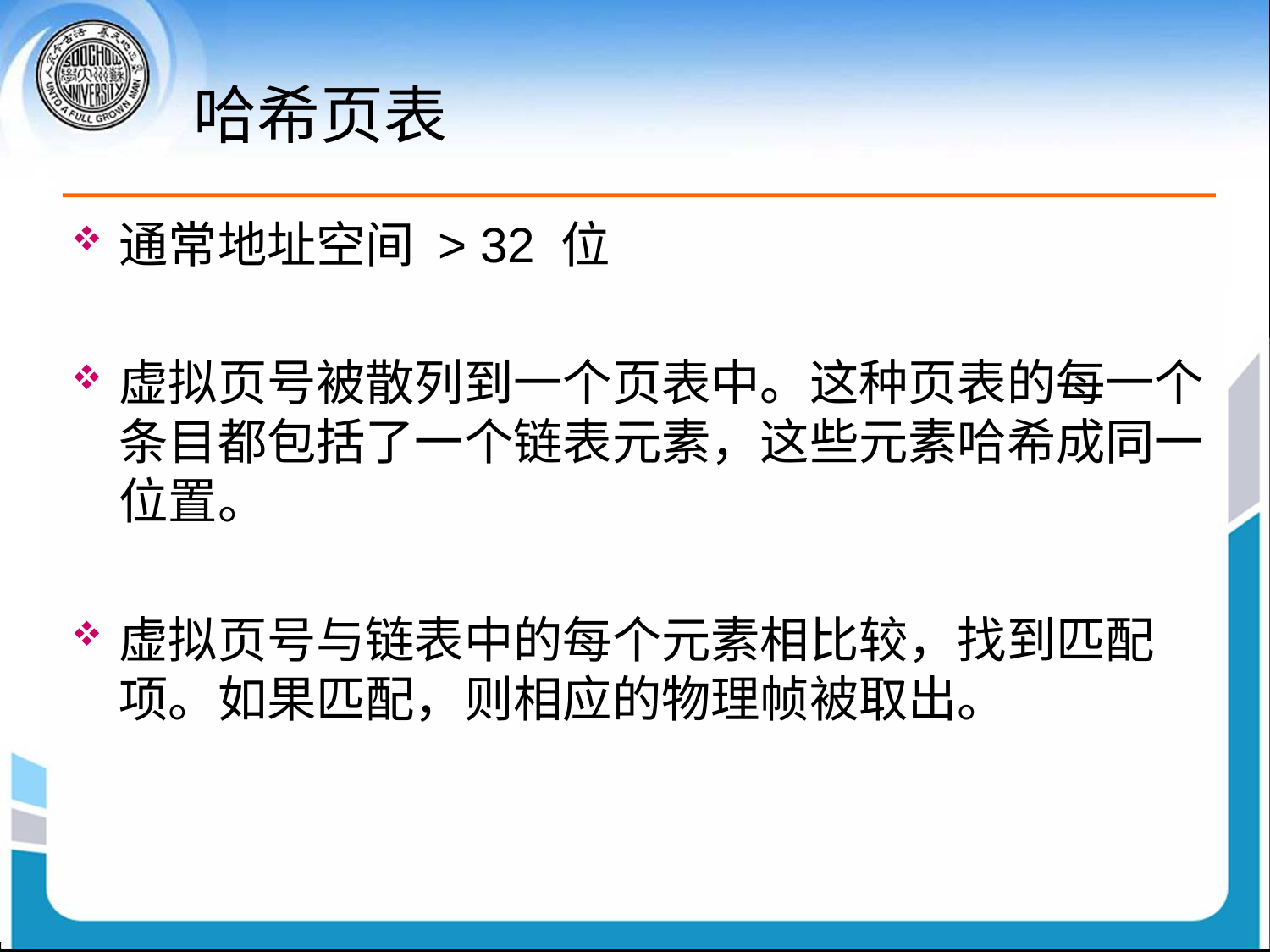

# 哈希页表
通常地址空间 > 32 位

虚拟页号被散列到一个页表中。这种页表的每一个条目都包括了一个链表元素，这些元素哈希成同一位置。

虚拟页号与链表中的每个元素相比较，找到匹配项。如果匹配，则相应的物理帧被取出。